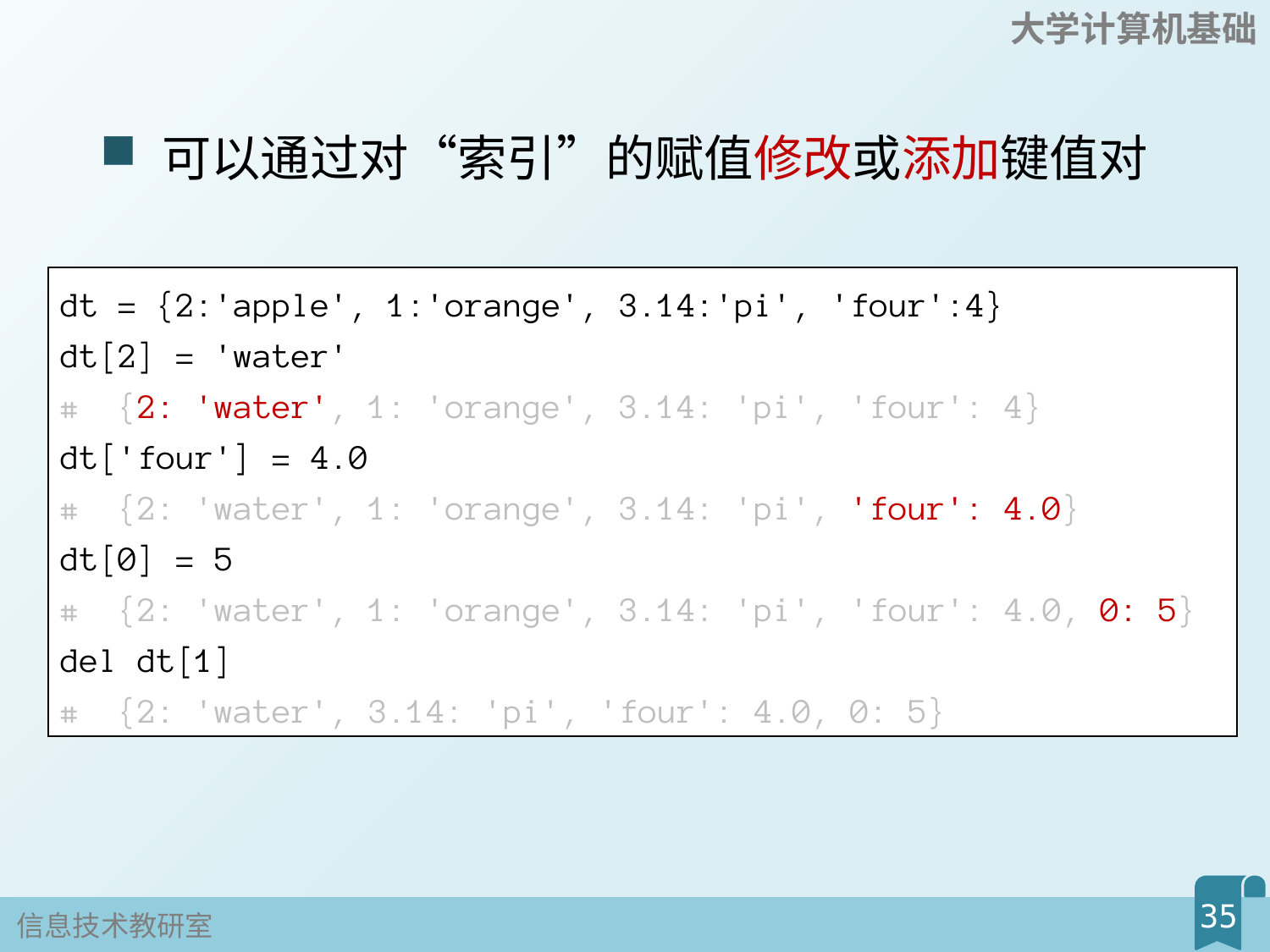

可以通过对“索引”的赋值修改或添加键值对
dt = {2:'apple', 1:'orange', 3.14:'pi', 'four':4}
dt[2] = 'water'
#  {2: 'water', 1: 'orange', 3.14: 'pi', 'four': 4}
dt['four'] = 4.0
#  {2: 'water', 1: 'orange', 3.14: 'pi', 'four': 4.0}
dt[0] = 5
#  {2: 'water', 1: 'orange', 3.14: 'pi', 'four': 4.0, 0: 5}
del dt[1]
#  {2: 'water', 3.14: 'pi', 'four': 4.0, 0: 5}
35